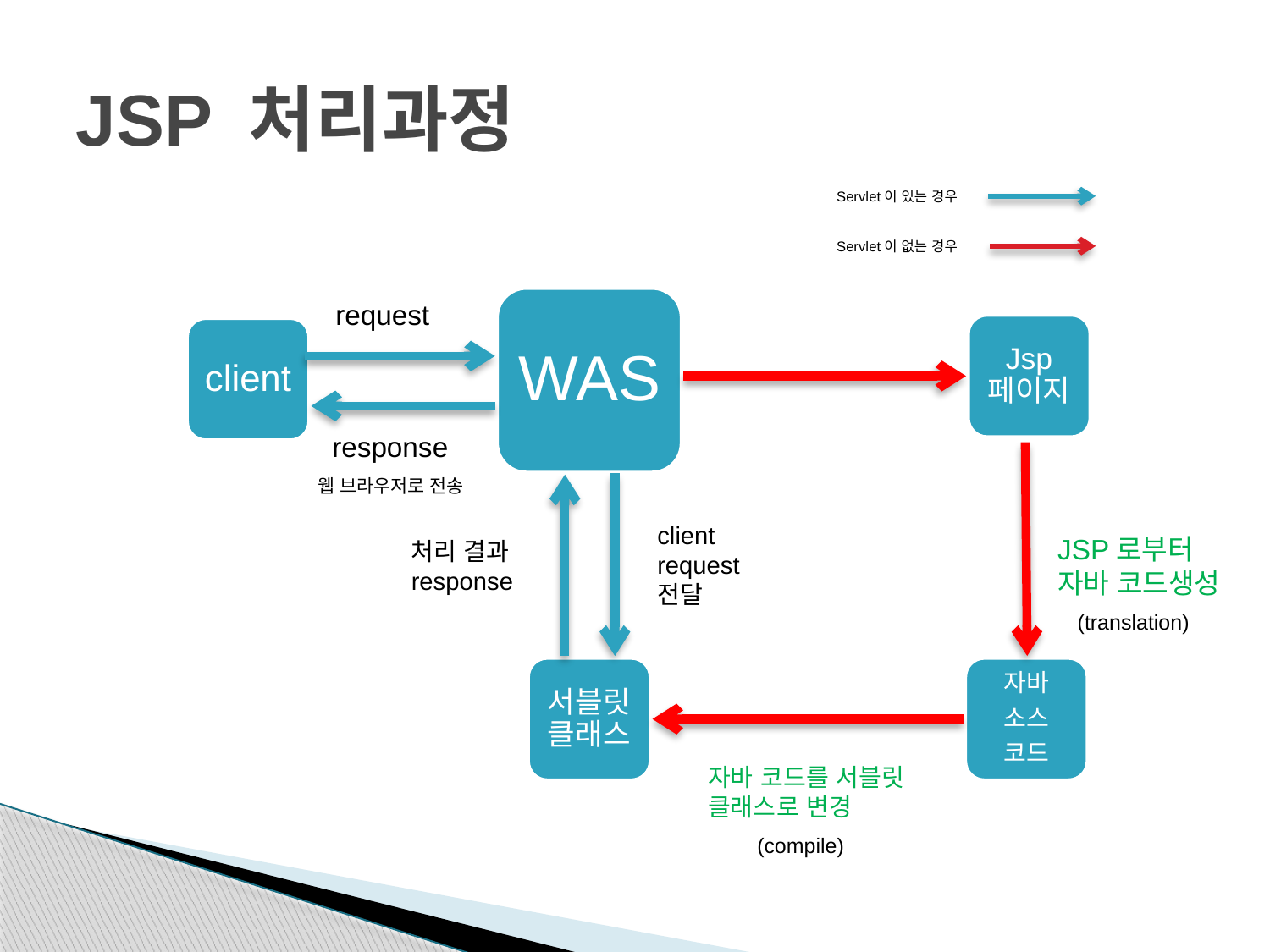

# JSP 처리과정
Servlet이 있는 경우
Servlet이 없는 경우
WAS
Jsp
페이지
client
서블릿클래스
request
response
웹 브라우저로 전송
client
request
전달
JSP로부터
자바 코드생성
처리 결과
response
(translation)
자바
소스
코드
자바 코드를 서블릿 클래스로 변경
(compile)